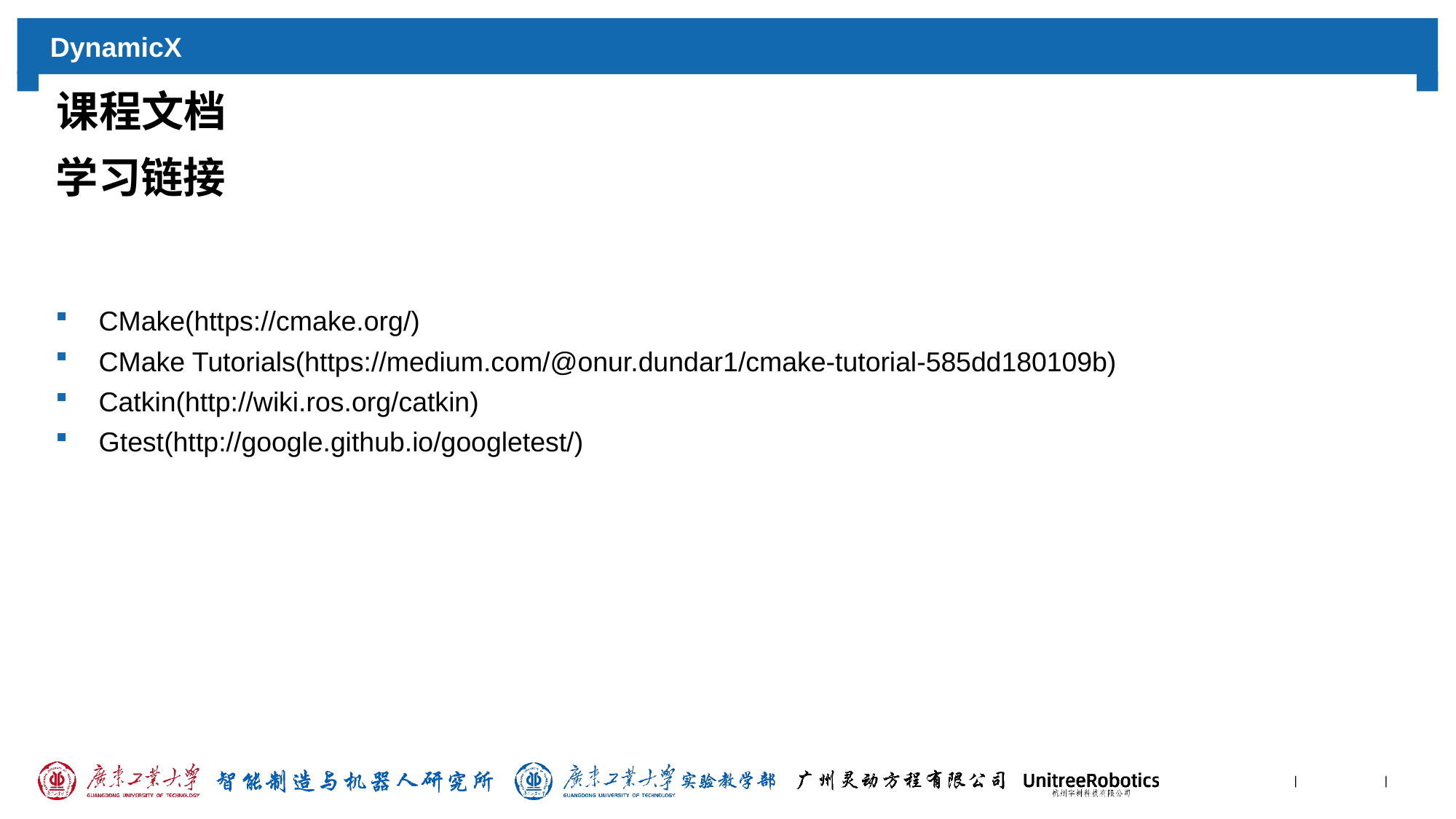

课程文档
# 学习链接
CMake(https://cmake.org/)
CMake Tutorials(https://medium.com/@onur.dundar1/cmake-tutorial-585dd180109b)
Catkin(http://wiki.ros.org/catkin)
Gtest(http://google.github.io/googletest/)

14